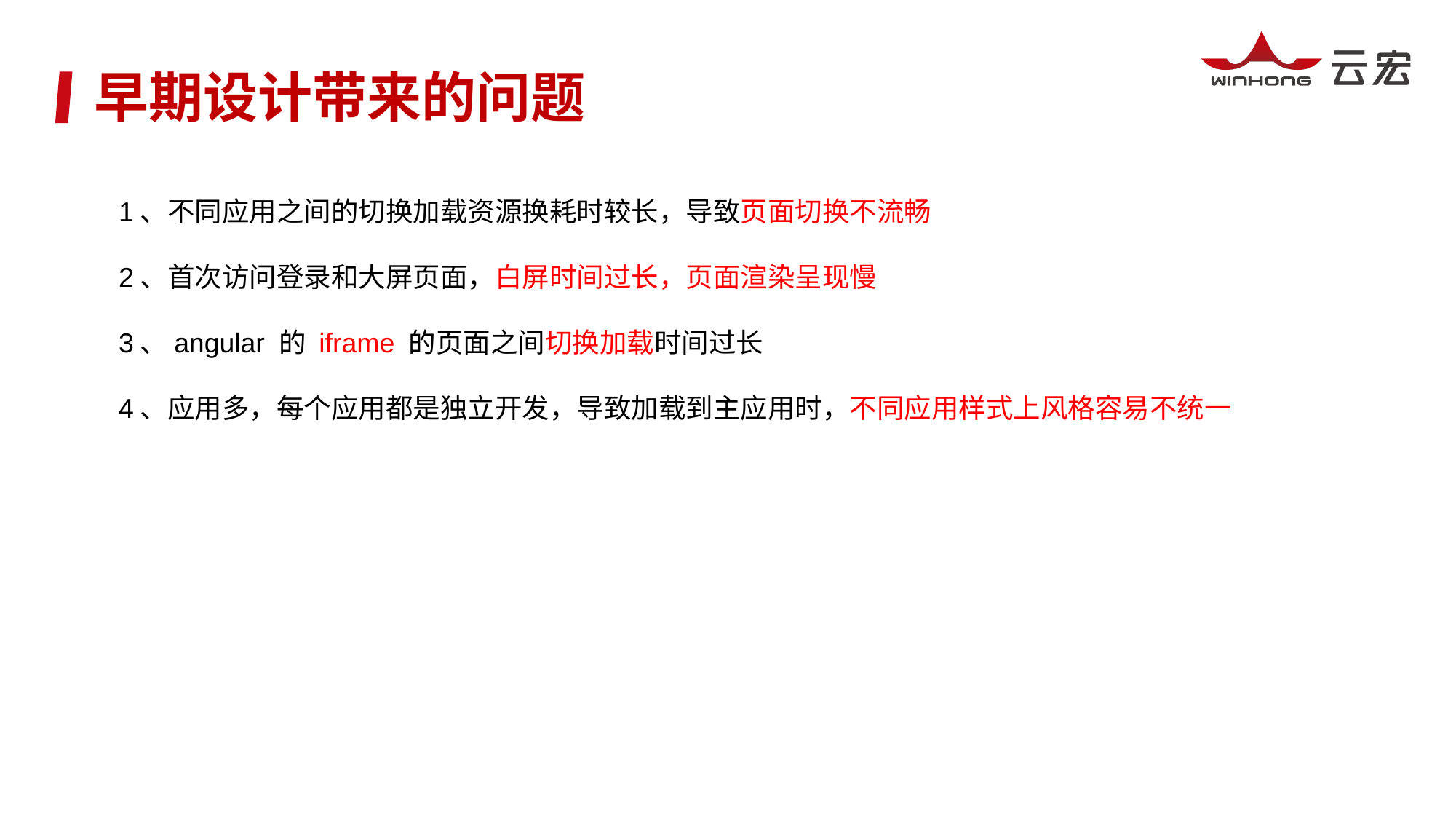

早期设计带来的问题

1、不同应用之间的切换加载资源换耗时较长，导致页面切换不流畅

2、首次访问登录和大屏页面，白屏时间过长，页面渲染呈现慢
3、angular 的 iframe 的页面之间切换加载时间过长

4、应用多，每个应用都是独立开发，导致加载到主应用时，不同应用样式上风格容易不统一